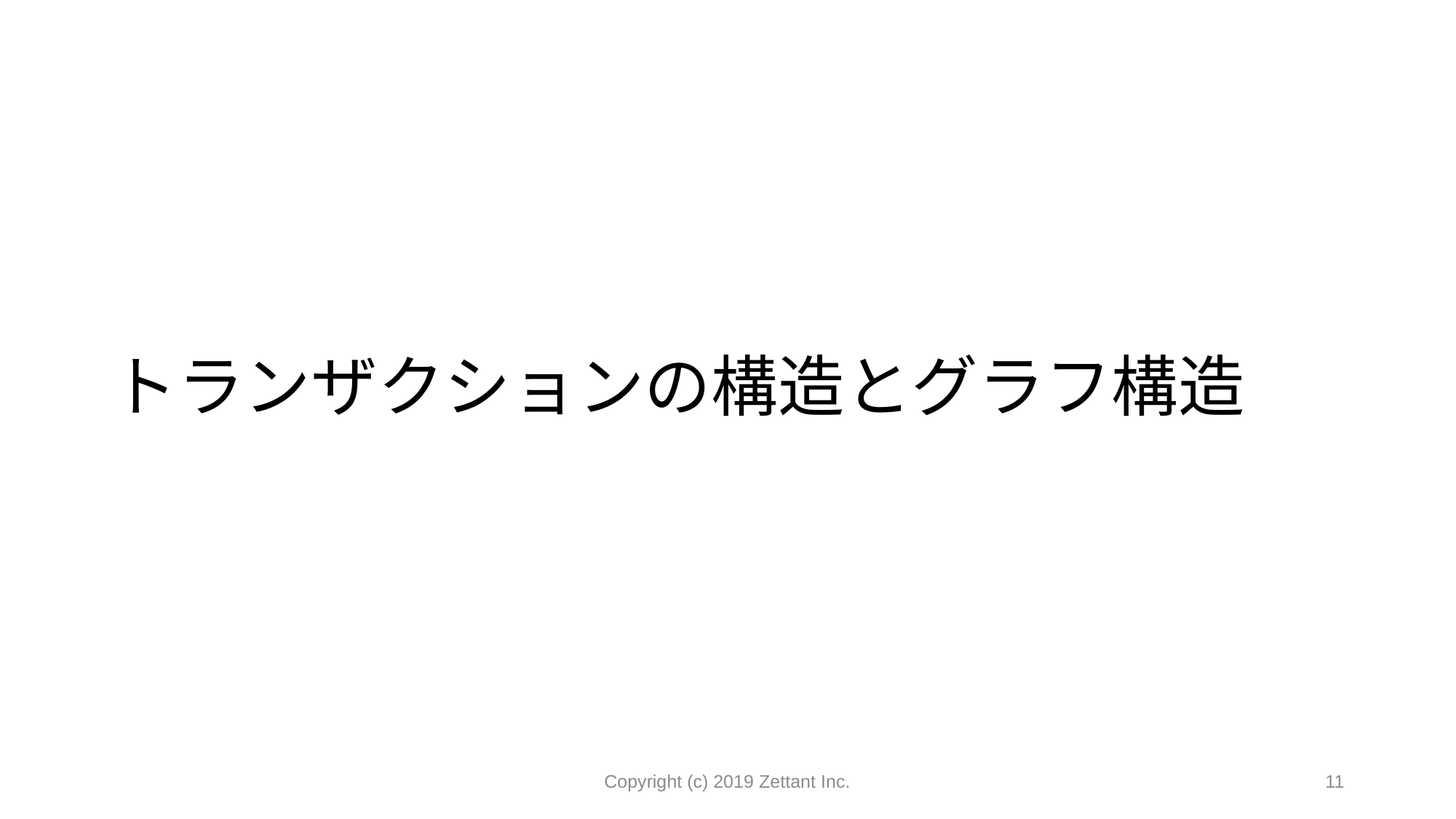

# トランザクションの構造とグラフ構造
Copyright (c) 2019 Zettant Inc.
11